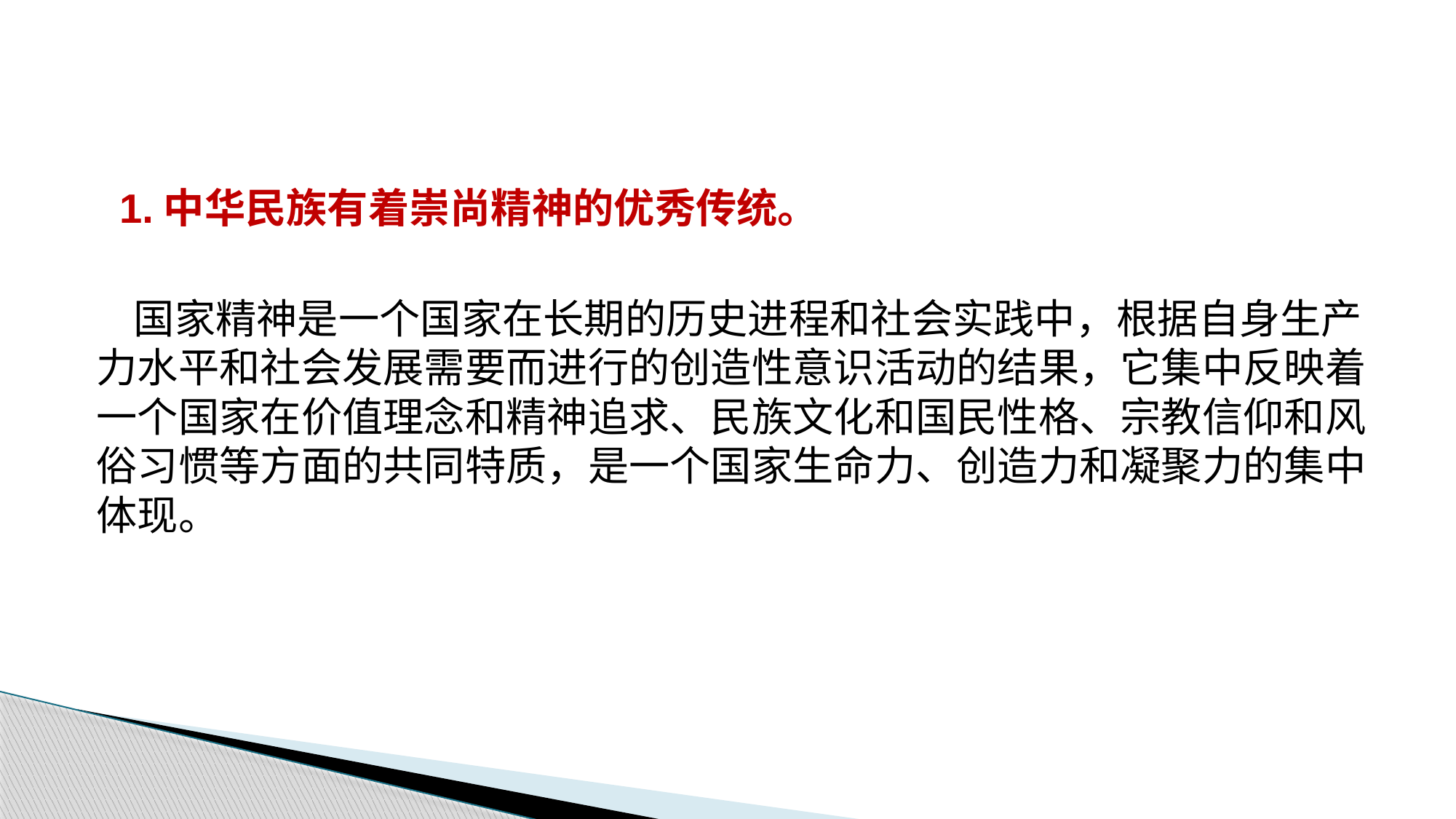

#
  1.中华民族有着崇尚精神的优秀传统。

   国家精神是一个国家在长期的历史进程和社会实践中，根据自身生产力水平和社会发展需要而进行的创造性意识活动的结果，它集中反映着一个国家在价值理念和精神追求、民族文化和国民性格、宗教信仰和风俗习惯等方面的共同特质，是一个国家生命力、创造力和凝聚力的集中体现。